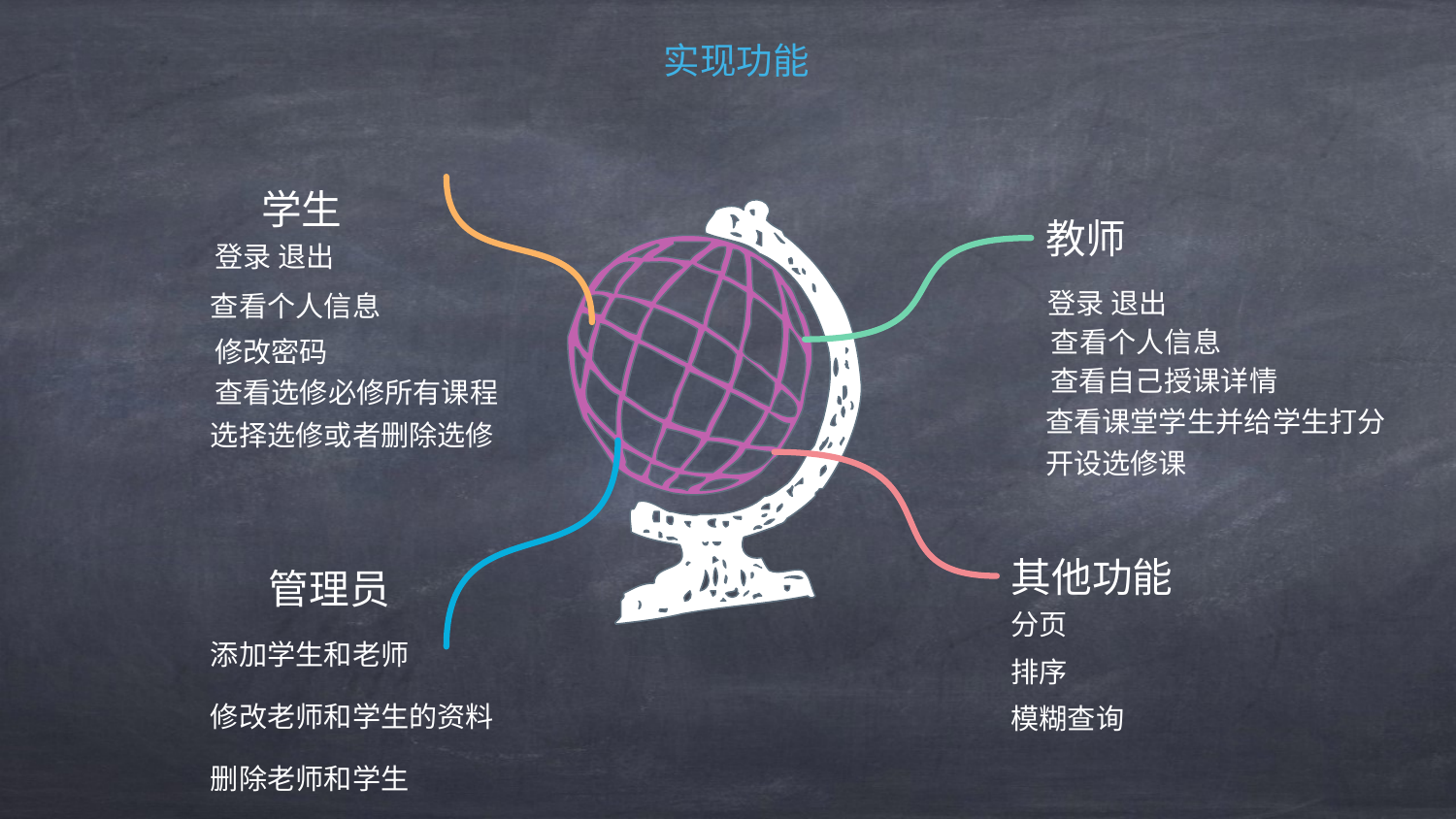

实现功能
学生
登录 退出
修改密码
查看选修必修所有课程

教师
登录 退出
查看自己授课详情
查看课堂学生并给学生打分
查看个人信息
查看个人信息
选择选修或者删除选修
开设选修课
其他功能
分页
排序
模糊查询
管理员
添加学生和老师
修改老师和学生的资料
删除老师和学生